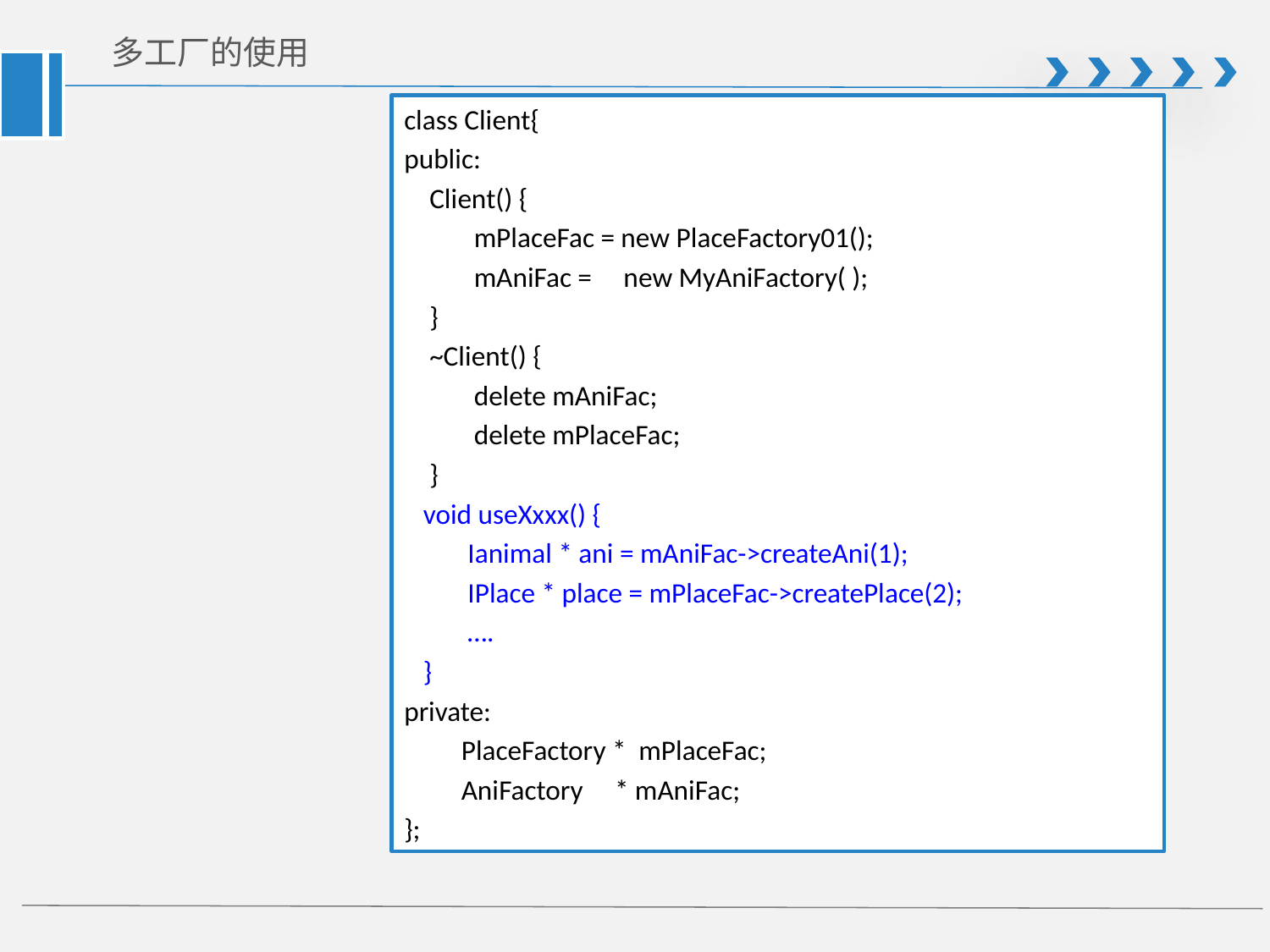

# 多工厂的使用
class Client{
public:
    Client() {
           mPlaceFac = new PlaceFactory01();
           mAniFac =     new MyAniFactory( );
    }
    ~Client() {
           delete mAniFac;
           delete mPlaceFac;
    }
   void useXxxx() {
          Ianimal * ani = mAniFac->createAni(1);
          IPlace * place = mPlaceFac->createPlace(2);
          ….
   }
private:
         PlaceFactory *  mPlaceFac;
         AniFactory     * mAniFac;
};